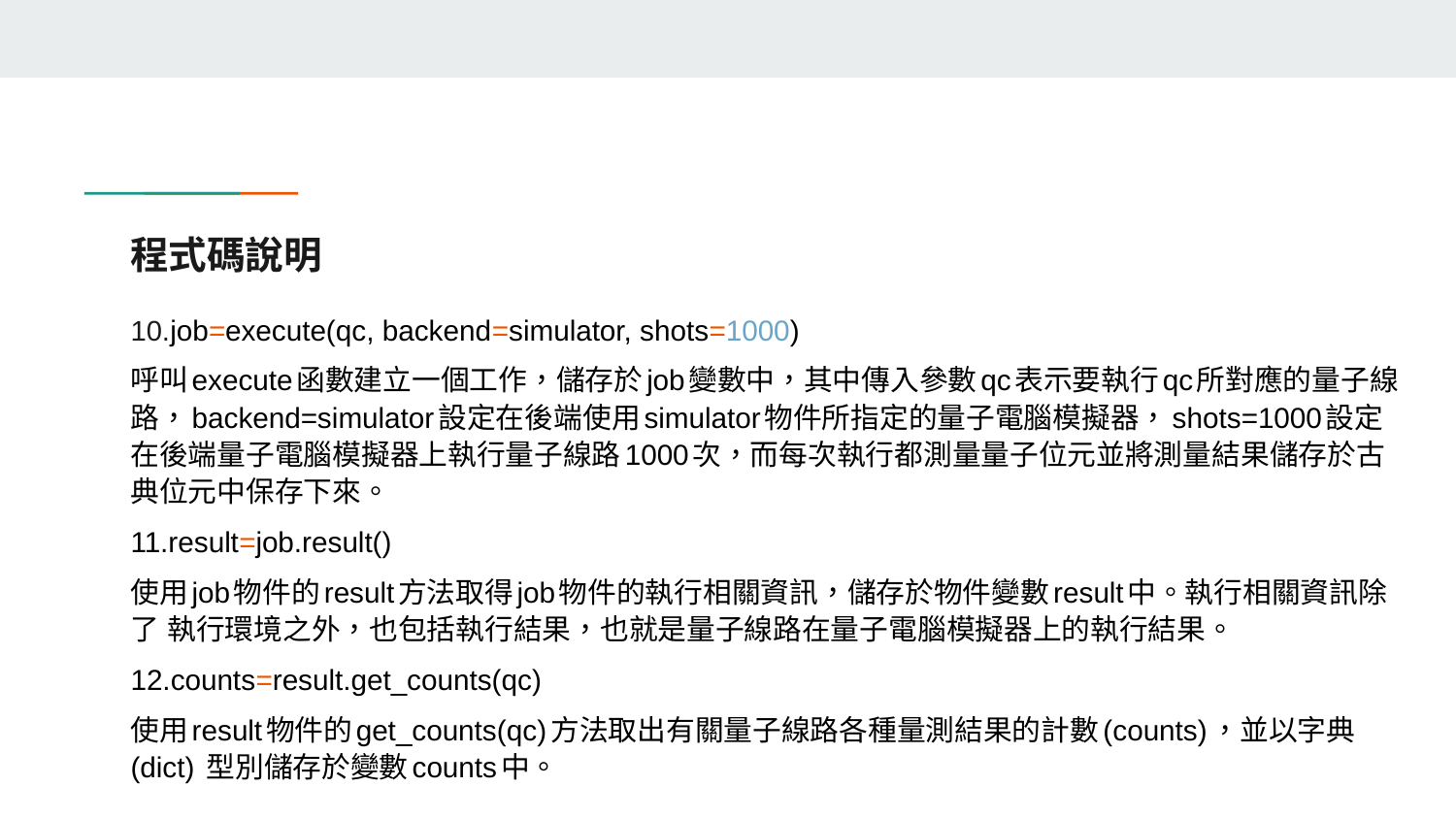

# 程式碼說明
10.job=execute(qc, backend=simulator, shots=1000)
呼叫execute函數建立一個工作，儲存於job變數中，其中傳入參數qc表示要執行qc所對應的量子線路，backend=simulator設定在後端使用simulator物件所指定的量子電腦模擬器，shots=1000設定在後端量子電腦模擬器上執行量子線路1000次，而每次執行都測量量子位元並將測量結果儲存於古典位元中保存下來。
11.result=job.result()
使用job物件的result方法取得job物件的執行相關資訊，儲存於物件變數result中。執行相關資訊除了 執行環境之外，也包括執行結果，也就是量子線路在量子電腦模擬器上的執行結果。
12.counts=result.get_counts(qc)
使用result物件的get_counts(qc)方法取出有關量子線路各種量測結果的計數(counts)，並以字典(dict) 型別儲存於變數counts中。